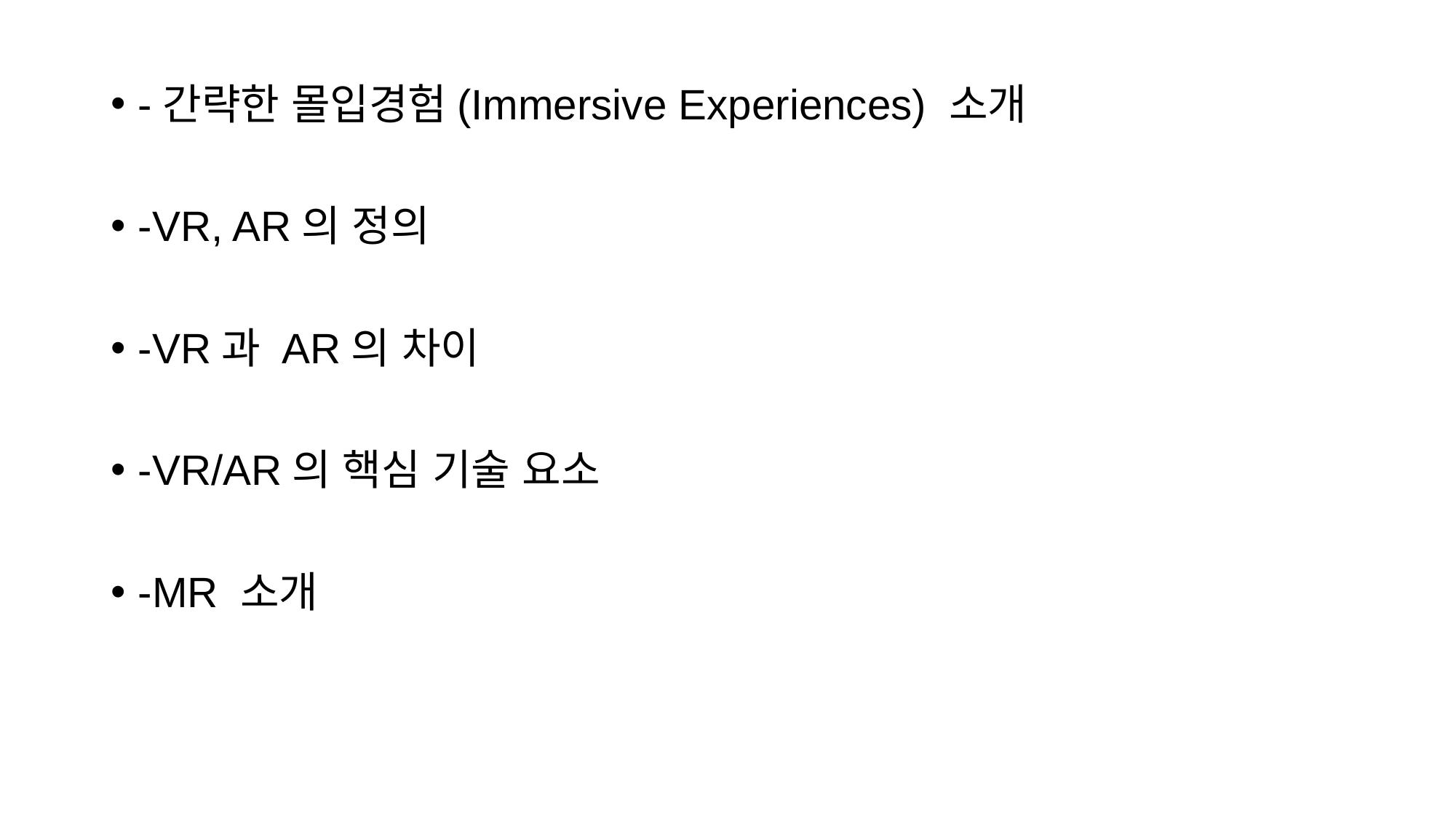

-간략한 몰입경험(Immersive Experiences) 소개

-VR, AR의 정의

-VR과 AR의 차이

-VR/AR의 핵심 기술 요소

-MR 소개